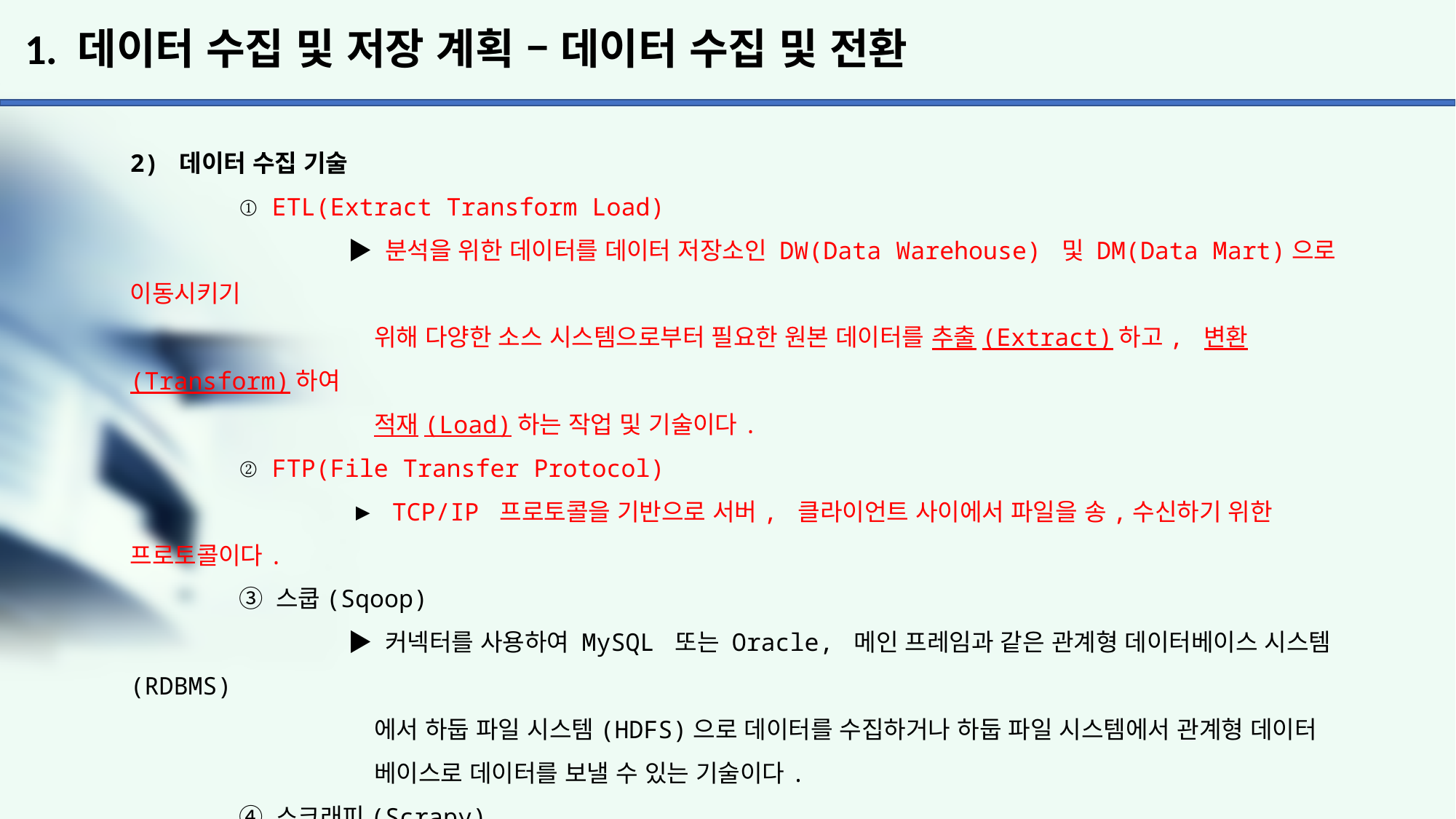

# 1. 데이터 수집 및 저장 계획 – 데이터 수집 및 전환
2) 데이터 수집 기술
	① ETL(Extract Transform Load)
		▶ 분석을 위한 데이터를 데이터 저장소인 DW(Data Warehouse) 및 DM(Data Mart)으로 이동시키기
		   위해 다양한 소스 시스템으로부터 필요한 원본 데이터를 추출(Extract)하고, 변환(Transform)하여
		   적재(Load)하는 작업 및 기술이다.
	② FTP(File Transfer Protocol)
		▶ TCP/IP 프로토콜을 기반으로 서버, 클라이언트 사이에서 파일을 송,수신하기 위한 프로토콜이다.
	③ 스쿱(Sqoop)
		▶ 커넥터를 사용하여 MySQL 또는 Oracle, 메인 프레임과 같은 관계형 데이터베이스 시스템(RDBMS)
		   에서 하둡 파일 시스템(HDFS)으로 데이터를 수집하거나 하둡 파일 시스템에서 관계형 데이터
		   베이스로 데이터를 보낼 수 있는 기술이다.
	④ 스크래피(Scrapy)
		▶ 파이썬 언어 기반의 비정형 데이터 수집 기술로 웹 데이터를 수집하는 것을 목표로 설계되었다.